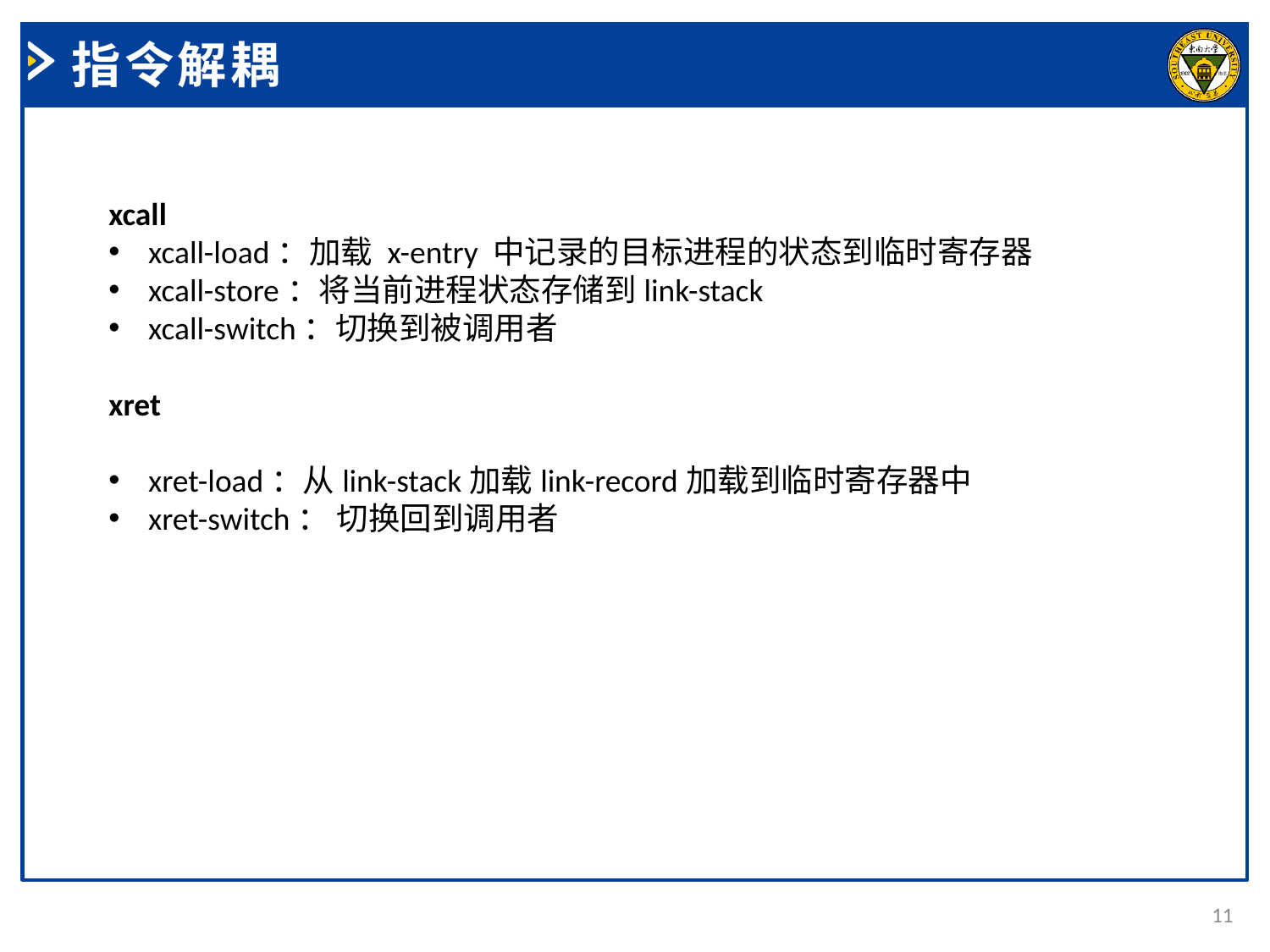

指令解耦
xcall
xcall-load：加载 x-entry 中记录的目标进程的状态到临时寄存器
xcall-store：将当前进程状态存储到link-stack
xcall-switch：切换到被调用者

xret

xret-load：从link-stack加载link-record加载到临时寄存器中
xret-switch： 切换回到调用者

11